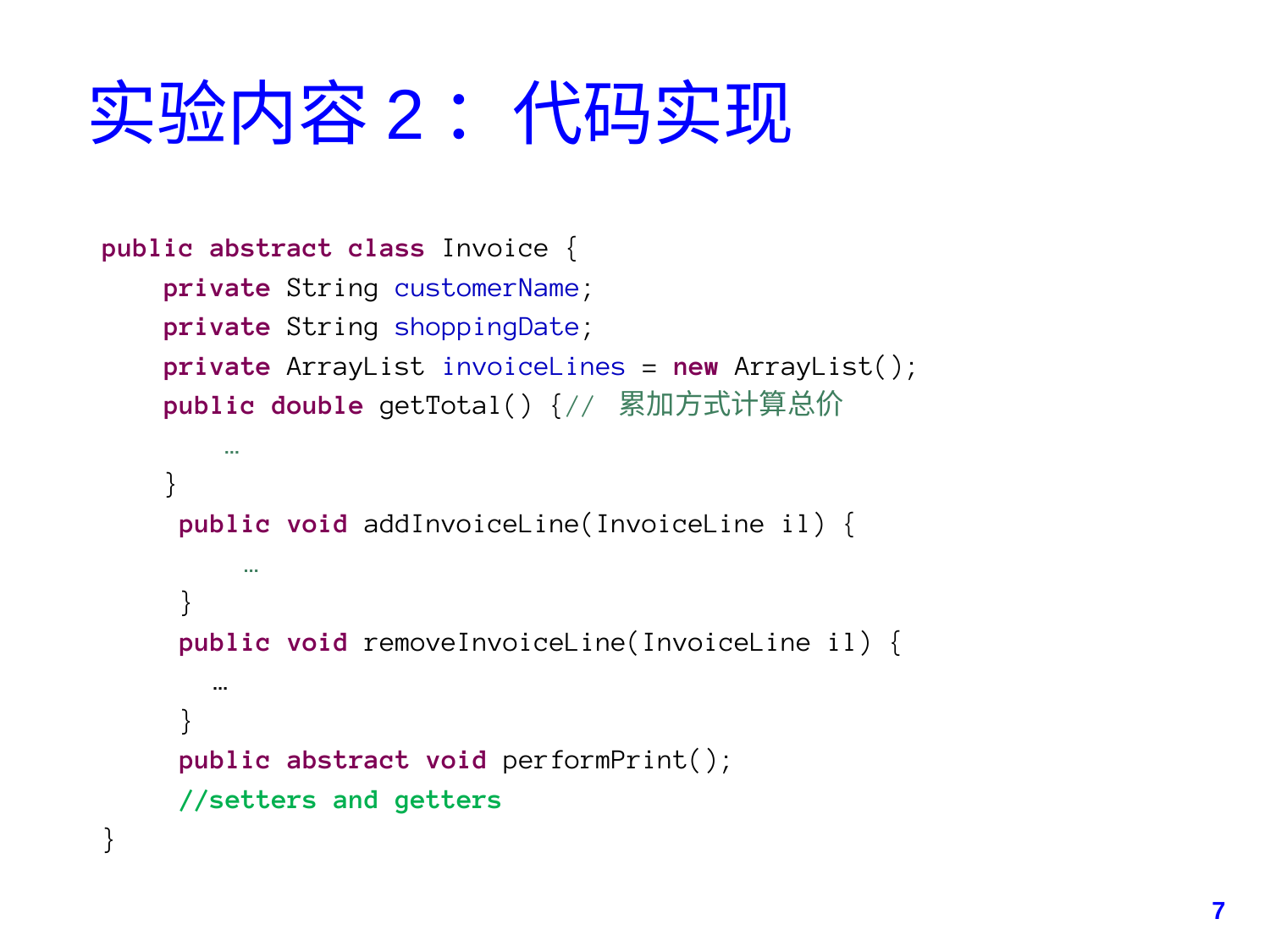

# 实验内容2：代码实现
 public abstract class Invoice {
     private String customerName;
     private String shoppingDate;
     private ArrayList invoiceLines = new ArrayList();
     public double getTotal() {// 累加方式计算总价
         …
     }
      public void addInvoiceLine(InvoiceLine il) {
	  …
      }
      public void removeInvoiceLine(InvoiceLine il) {
	…
      }
      public abstract void performPrint();
      //setters and getters
 }

7